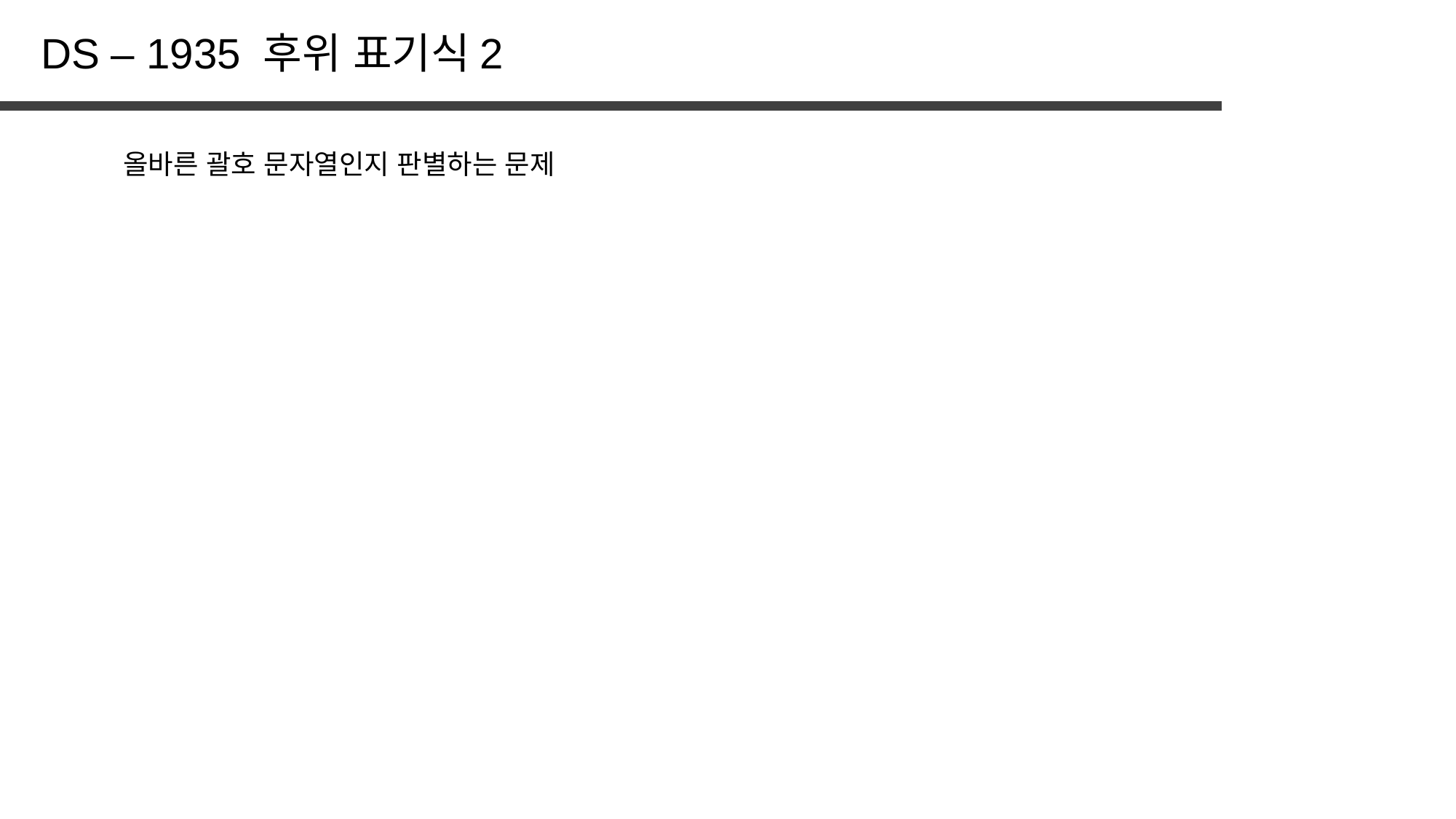

DS – 1935 후위 표기식2
올바른 괄호 문자열인지 판별하는 문제